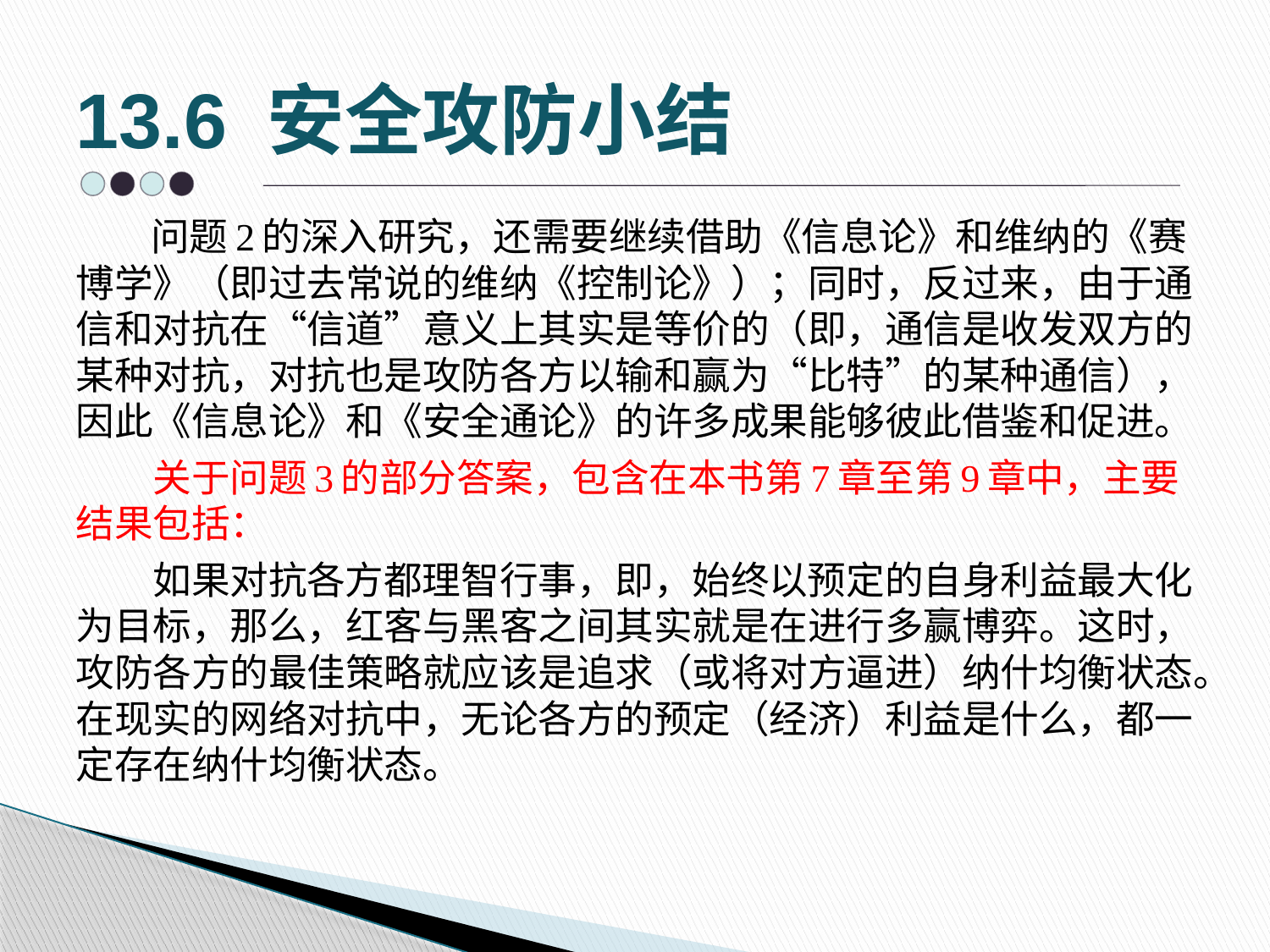

# 13.6 安全攻防小结

         问题2的深入研究，还需要继续借助《信息论》和维纳的《赛博学》（即过去常说的维纳《控制论》）；同时，反过来，由于通信和对抗在“信道”意义上其实是等价的（即，通信是收发双方的某种对抗，对抗也是攻防各方以输和赢为“比特”的某种通信），因此《信息论》和《安全通论》的许多成果能够彼此借鉴和促进。
        关于问题3的部分答案，包含在本书第7章至第9章中，主要结果包括：
        如果对抗各方都理智行事，即，始终以预定的自身利益最大化为目标，那么，红客与黑客之间其实就是在进行多赢博弈。这时，攻防各方的最佳策略就应该是追求（或将对方逼进）纳什均衡状态。在现实的网络对抗中，无论各方的预定（经济）利益是什么，都一定存在纳什均衡状态。